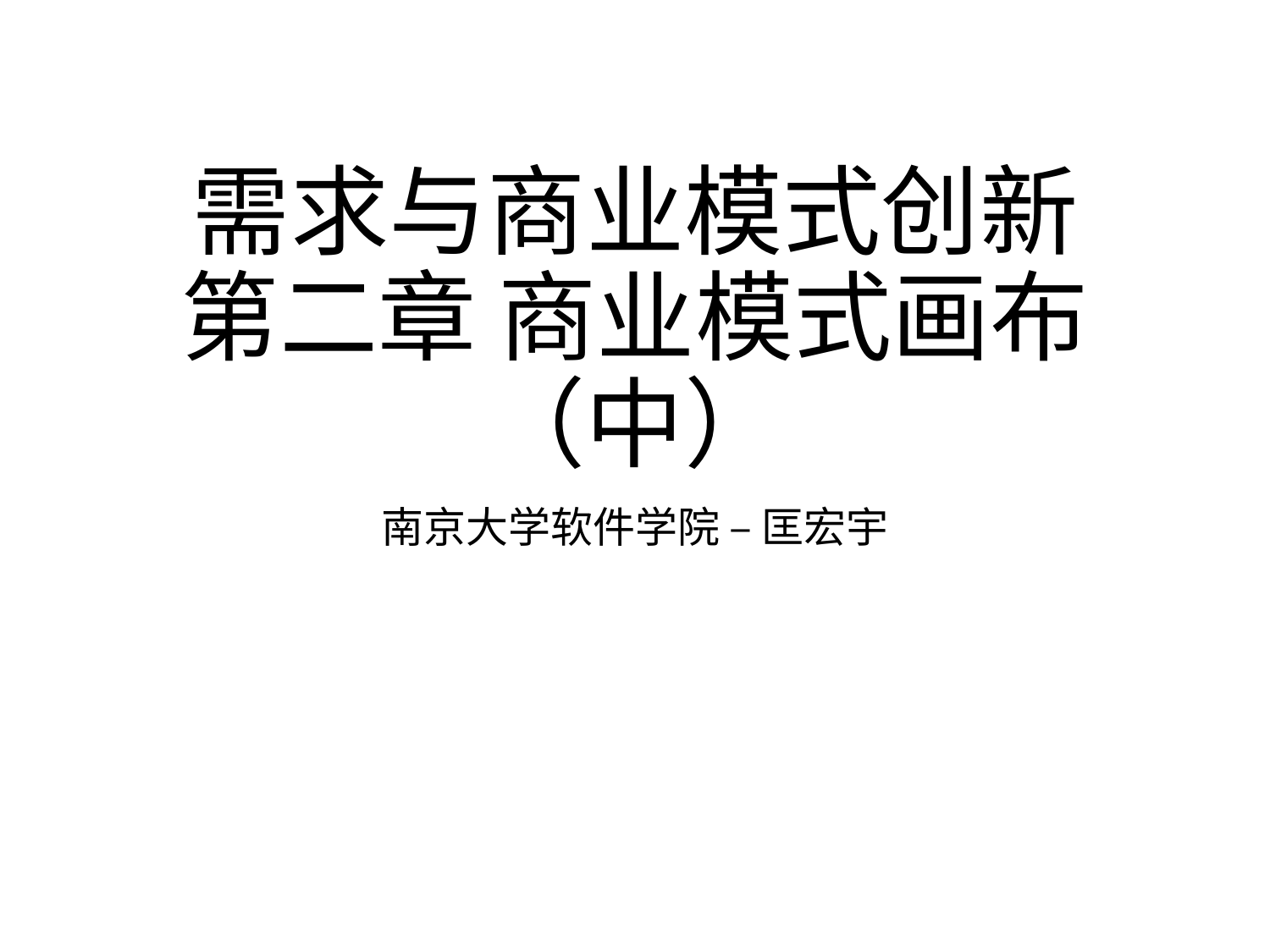

# 需求与商业模式创新 第二章 商业模式画布（中）
南京大学软件学院 – 匡宏宇